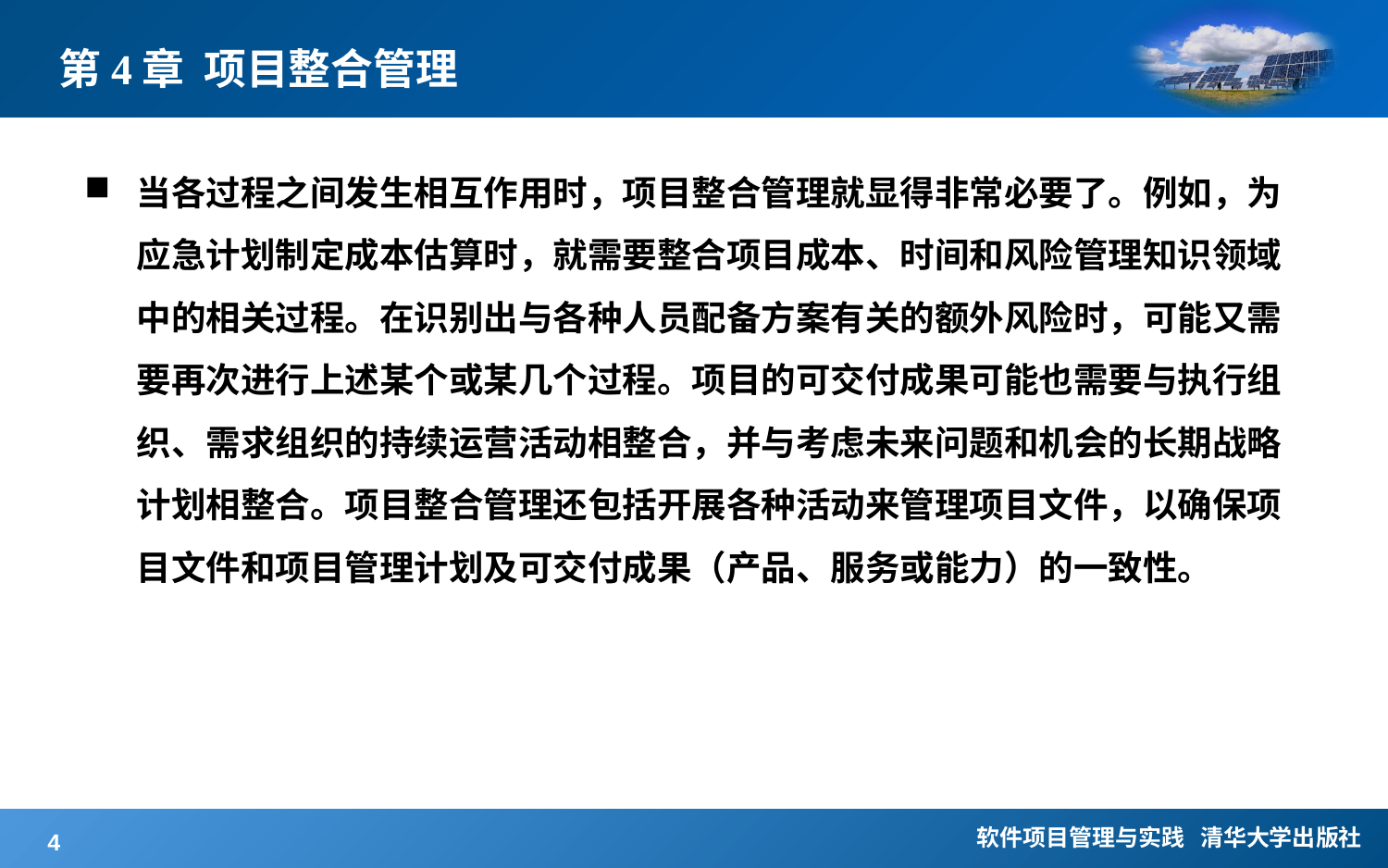

# 第4章  项目整合管理
当各过程之间发生相互作用时，项目整合管理就显得非常必要了。例如，为应急计划制定成本估算时，就需要整合项目成本、时间和风险管理知识领域中的相关过程。在识别出与各种人员配备方案有关的额外风险时，可能又需要再次进行上述某个或某几个过程。项目的可交付成果可能也需要与执行组织、需求组织的持续运营活动相整合，并与考虑未来问题和机会的长期战略计划相整合。项目整合管理还包括开展各种活动来管理项目文件，以确保项目文件和项目管理计划及可交付成果（产品、服务或能力）的一致性。